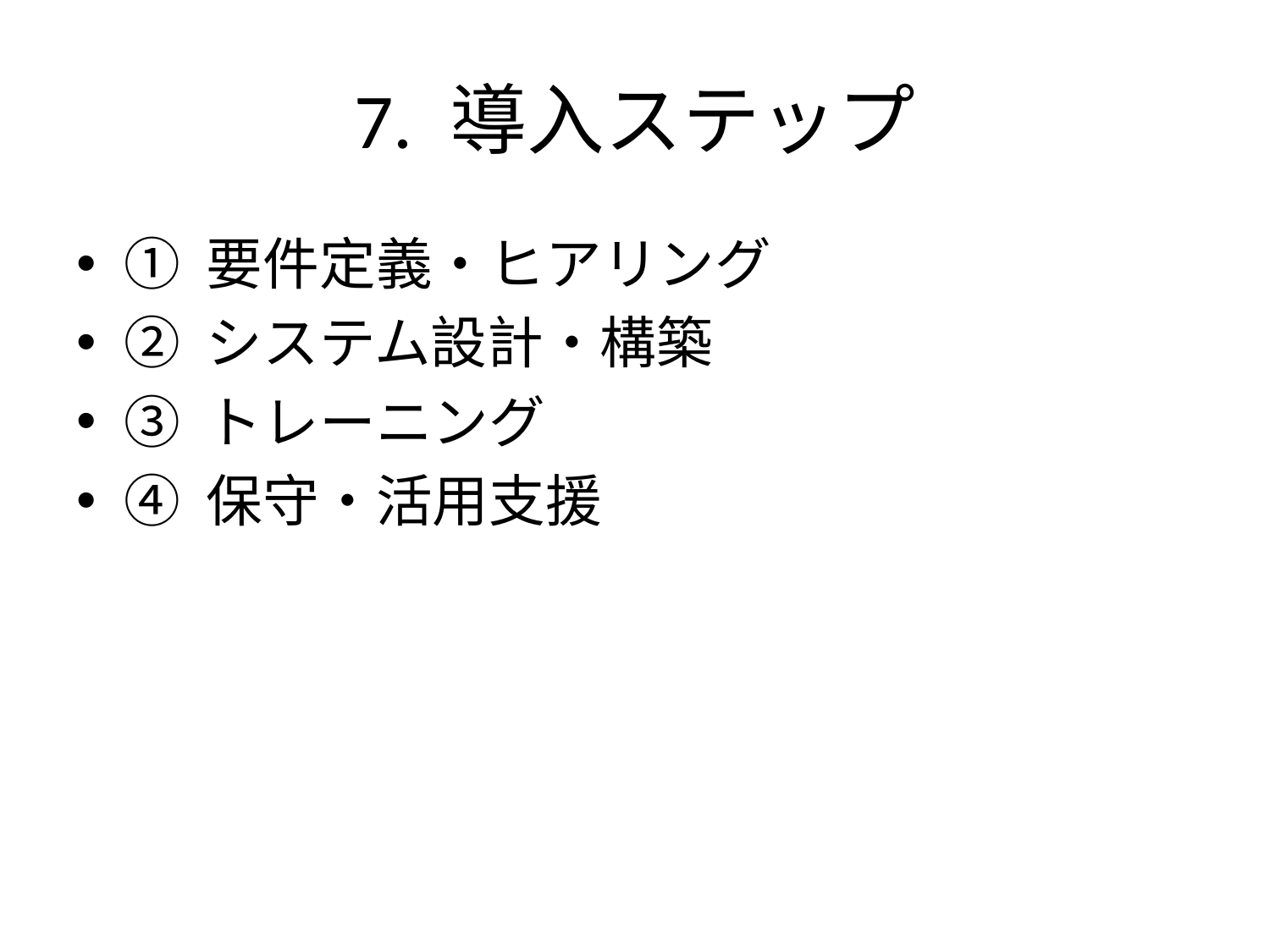

# 7. 導入ステップ
① 要件定義・ヒアリング
② システム設計・構築
③ トレーニング
④ 保守・活用支援